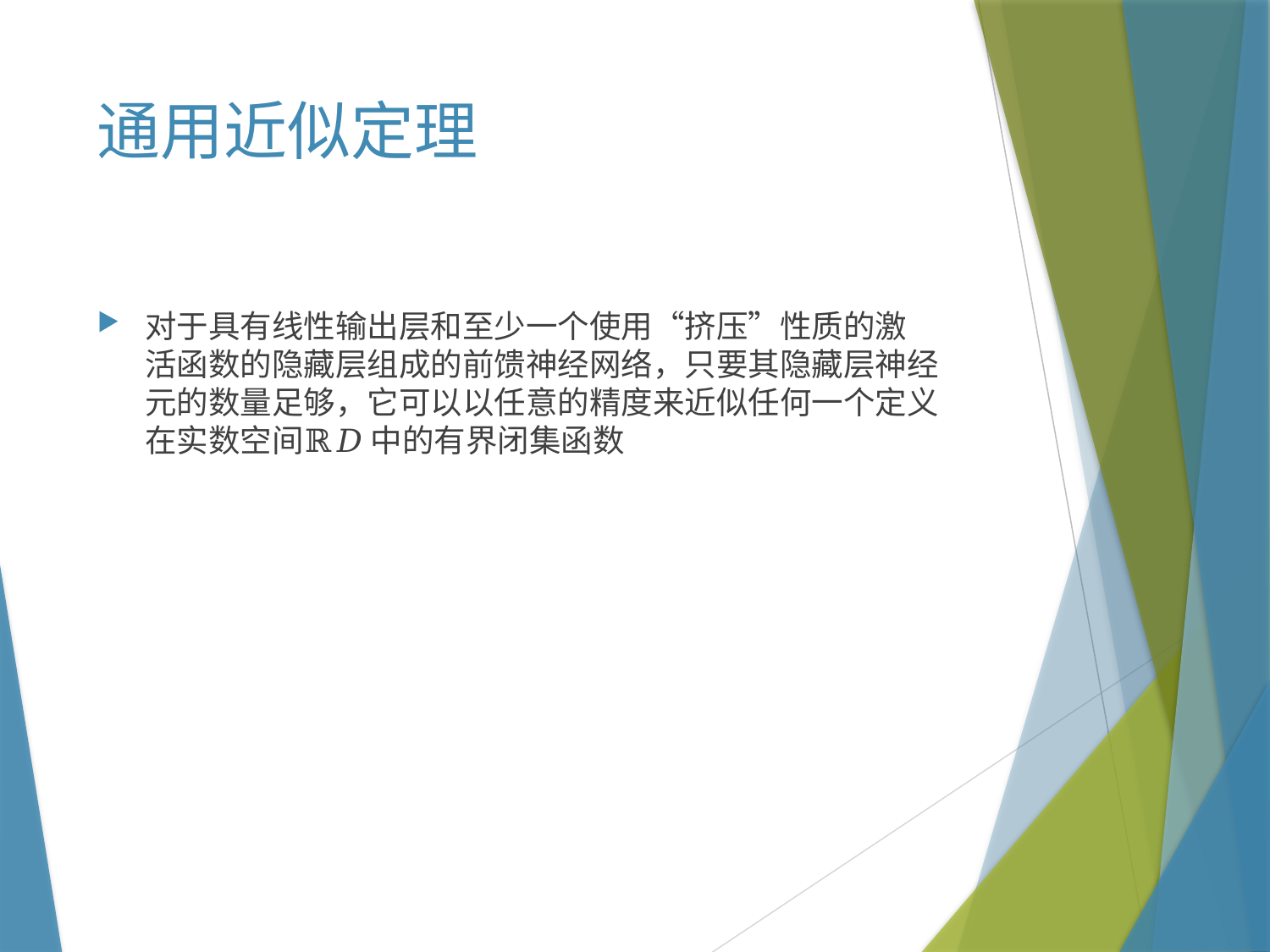

# 通用近似定理
对于具有线性输出层和至少一个使用“挤压”性质的激
活函数的隐藏层组成的前馈神经网络，只要其隐藏层神经元的数量足够，它可以以任意的精度来近似任何一个定义在实数空间ℝ𝐷 中的有界闭集函数